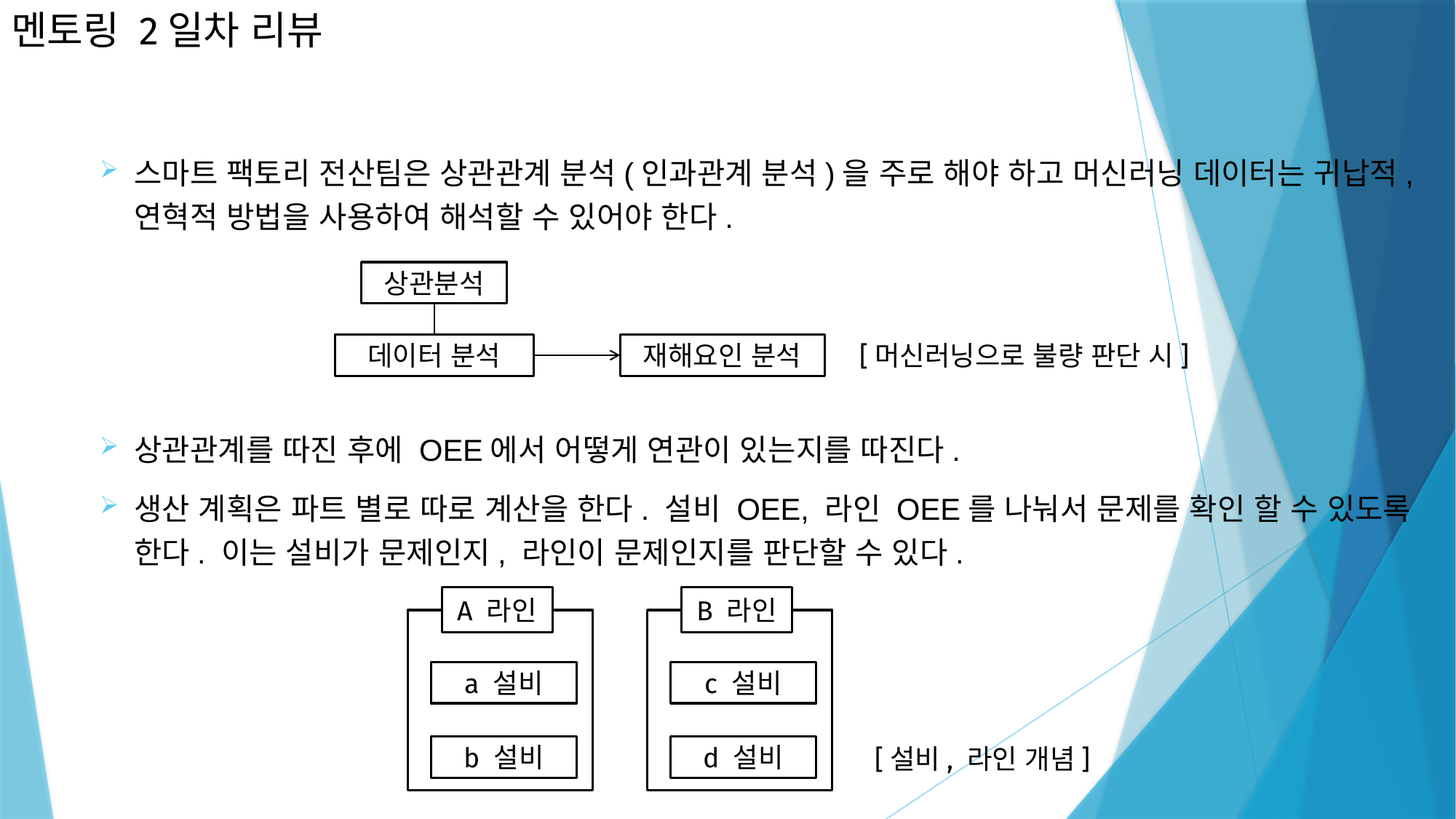

# 멘토링 2일차 리뷰

스마트 팩토리 전산팀은 상관관계 분석(인과관계 분석)을 주로 해야 하고 머신러닝 데이터는 귀납적, 연혁적 방법을 사용하여 해석할 수 있어야 한다.

상관관계를 따진 후에 OEE에서 어떻게 연관이 있는지를 따진다.
생산 계획은 파트 별로 따로 계산을 한다. 설비 OEE, 라인 OEE를 나눠서 문제를 확인 할 수 있도록 한다. 이는 설비가 문제인지, 라인이 문제인지를 판단할 수 있다.

상관분석
[머신러닝으로 불량 판단 시]
데이터 분석
재해요인 분석
A 라인
B 라인

a 설비
c 설비
b 설비
d 설비
[설비, 라인 개념]